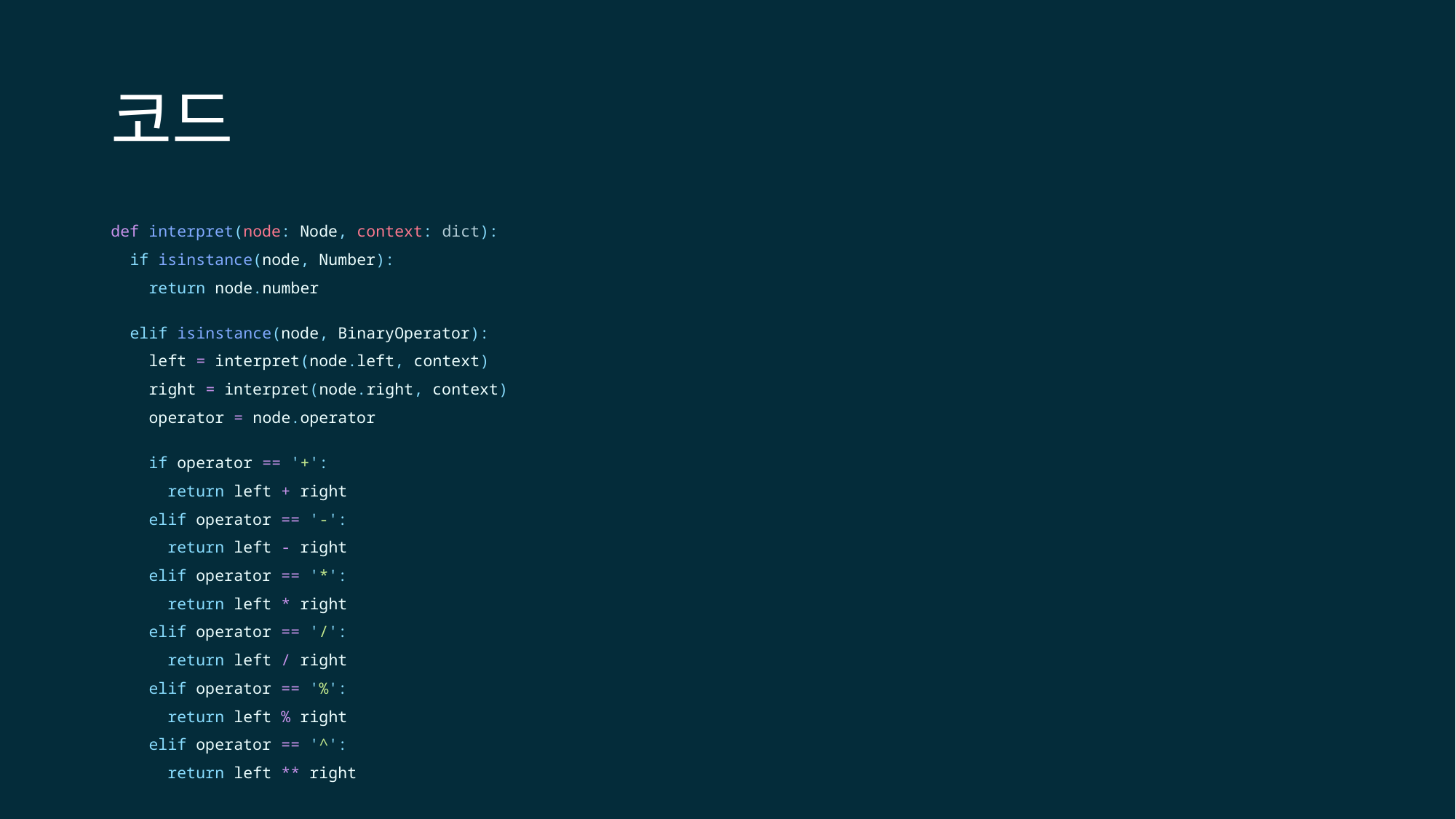

# 코드
def interpret(node: Node, context: dict):
  if isinstance(node, Number):
    return node.number
  elif isinstance(node, BinaryOperator):
    left = interpret(node.left, context)
    right = interpret(node.right, context)
    operator = node.operator
    if operator == '+':
      return left + right
    elif operator == '-':
      return left - right
    elif operator == '*':
      return left * right
    elif operator == '/':
      return left / right
    elif operator == '%':
      return left % right
    elif operator == '^':
      return left ** right